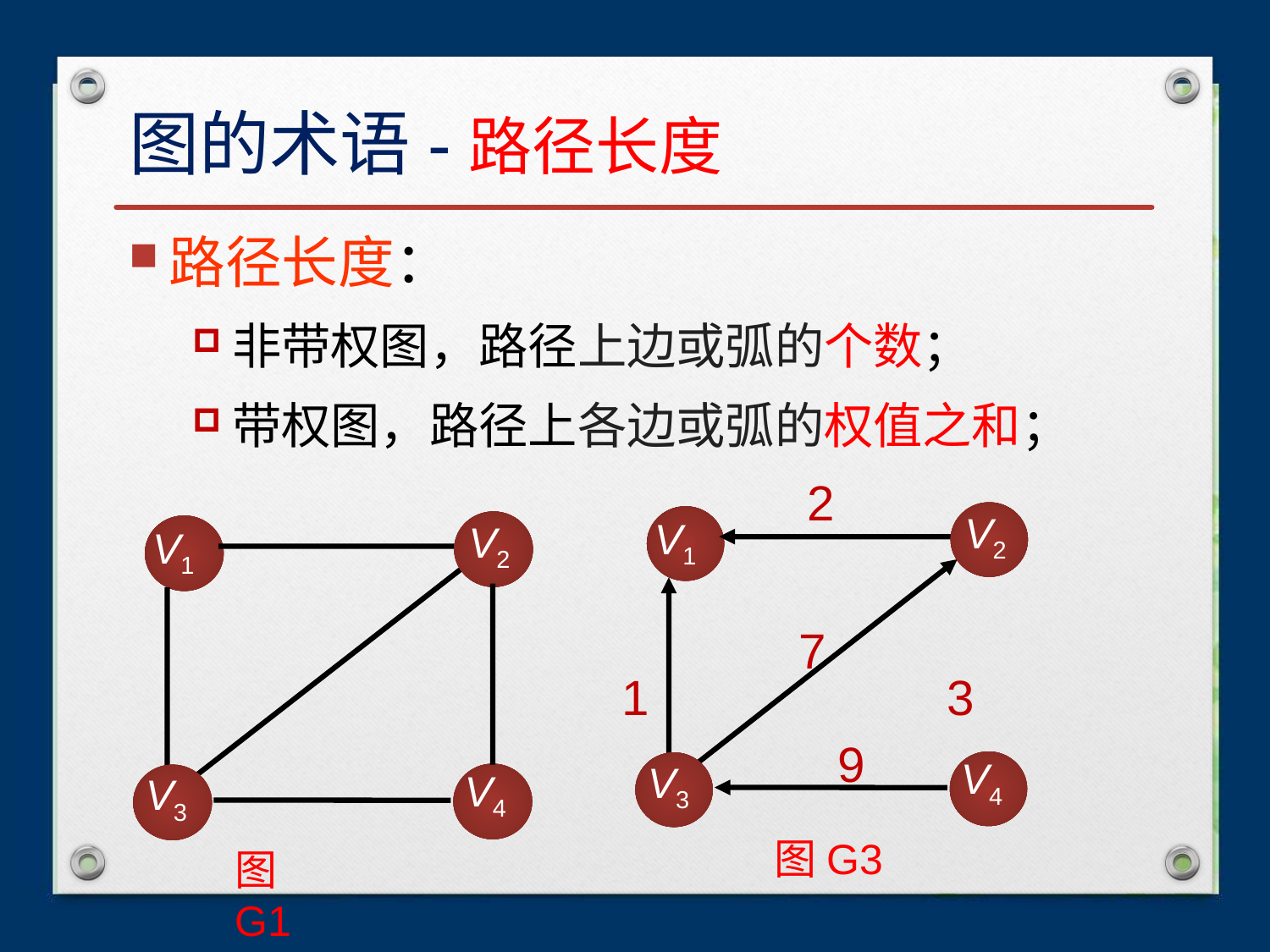

# 图的术语-路径长度
路径长度：
非带权图，路径上边或弧的个数；
带权图，路径上各边或弧的权值之和；

2

V2

V1

V4

V3

7
1
3
9

V2

V1

V4

V3

图G3
图G1